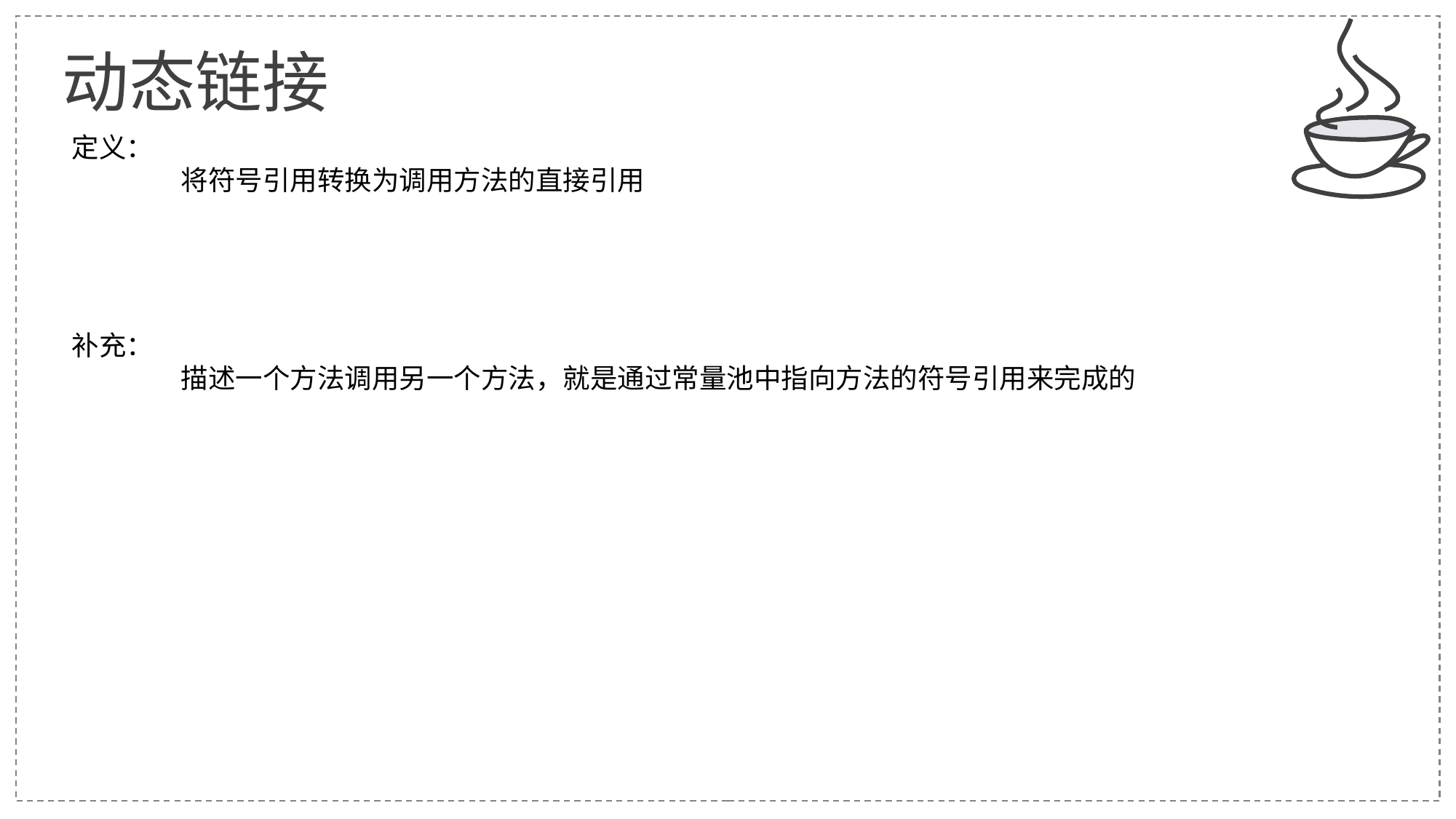

动态链接

定义：
	将符号引用转换为调用方法的直接引用
补充：
	描述一个方法调用另一个方法，就是通过常量池中指向方法的符号引用来完成的